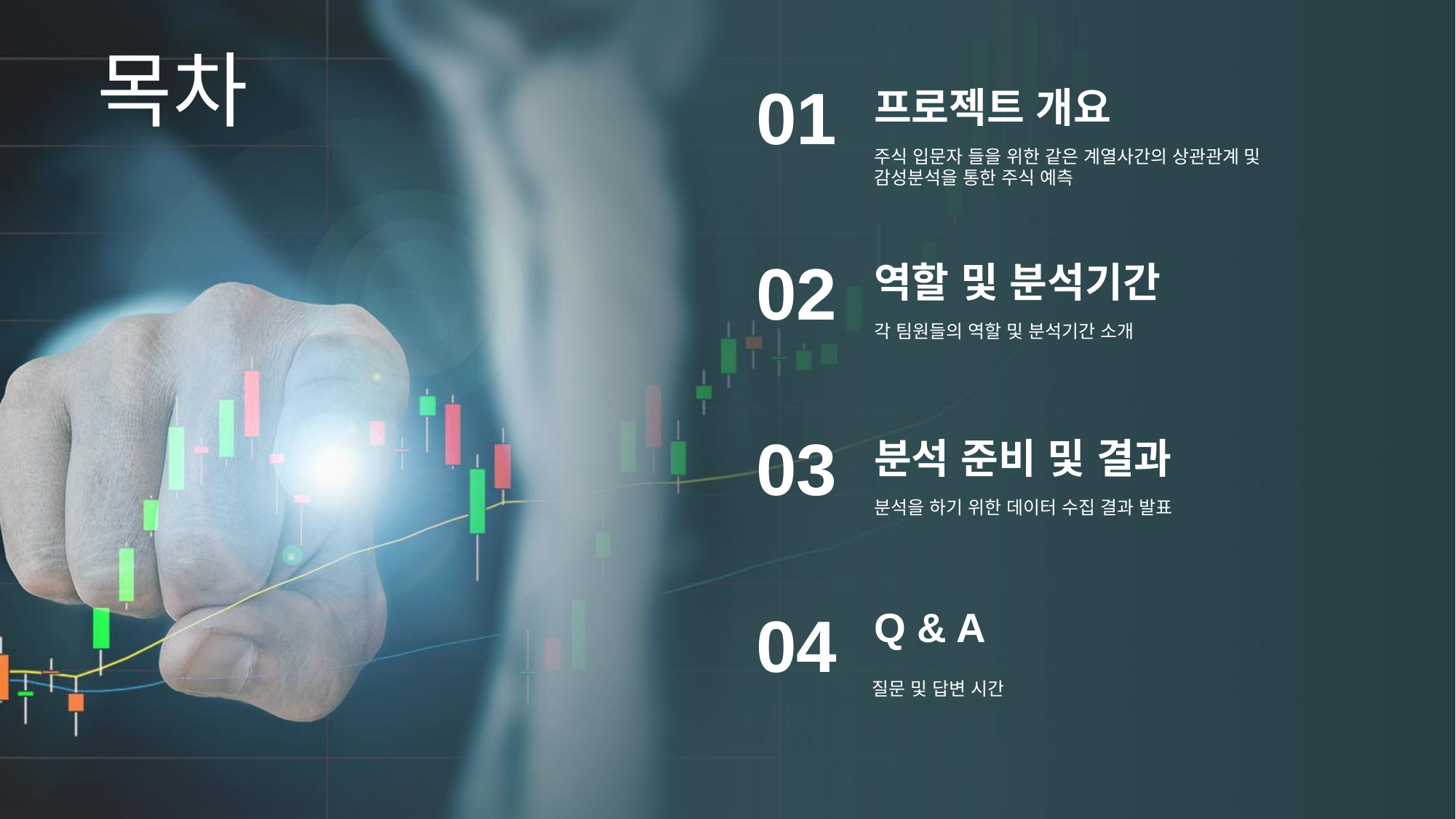

목차
01
프로젝트 개요
주식 입문자 들을 위한 같은 계열사간의 상관관계 및
감성분석을 통한 주식 예측
02
역할 및 분석기간
각 팀원들의 역할 및 분석기간 소개
03
분석 준비 및 결과
분석을 하기 위한 데이터 수집 결과 발표
Q & A
질문 및 답변 시간
04